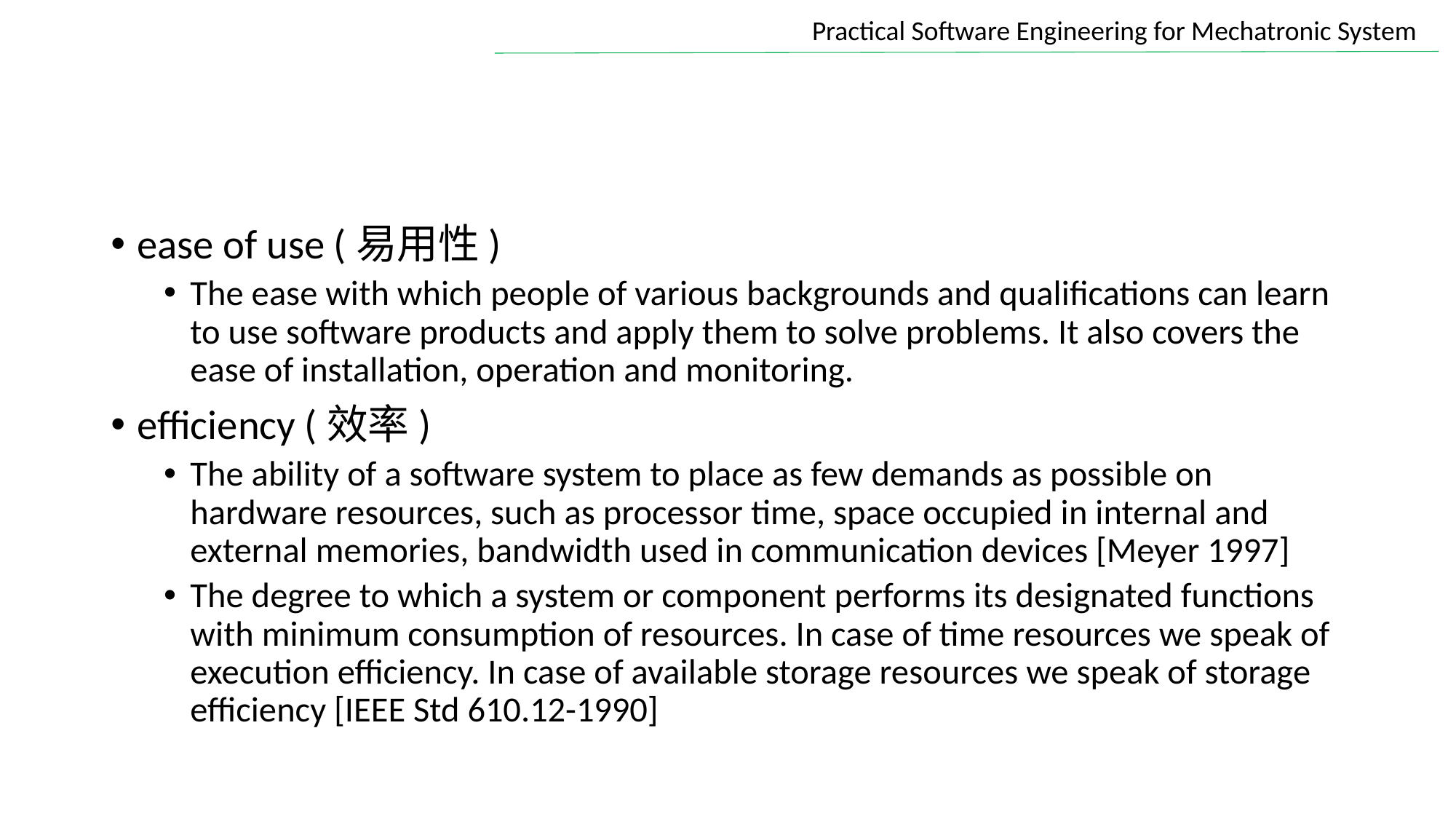

#
ease of use (易用性)
The ease with which people of various backgrounds and qualifications can learn to use software products and apply them to solve problems. It also covers the ease of installation, operation and monitoring.
efficiency (效率)
The ability of a software system to place as few demands as possible on hardware resources, such as processor time, space occupied in internal and external memories, bandwidth used in communication devices [Meyer 1997]
The degree to which a system or component performs its designated functions with minimum consumption of resources. In case of time resources we speak of execution efficiency. In case of available storage resources we speak of storage efficiency [IEEE Std 610.12-1990]

15